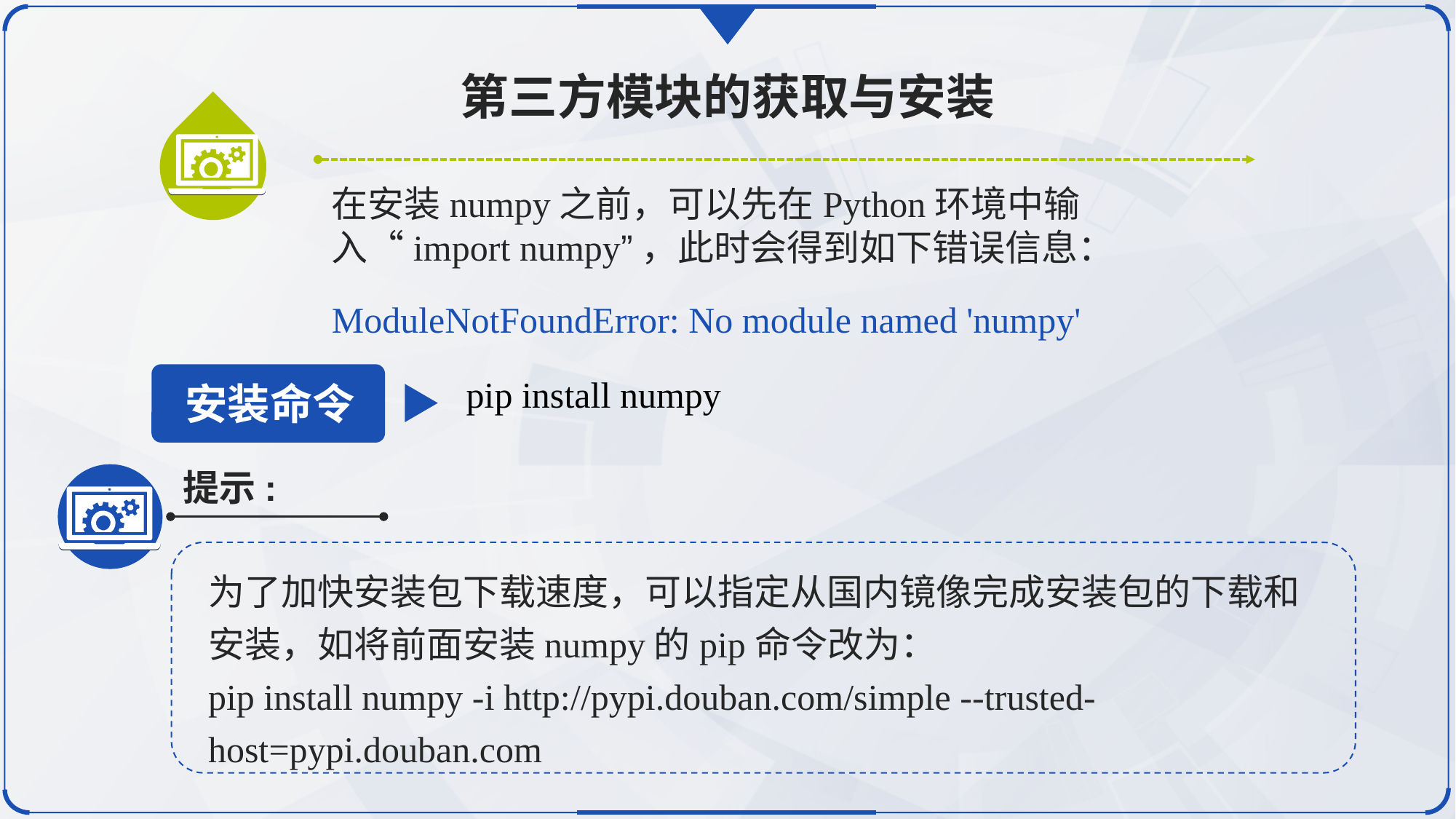

第三方模块的获取与安装

在安装numpy之前，可以先在Python环境中输入“import numpy”，此时会得到如下错误信息：
ModuleNotFoundError: No module named 'numpy'

安装命令
pip install numpy

提示:

为了加快安装包下载速度，可以指定从国内镜像完成安装包的下载和安装，如将前面安装numpy的pip命令改为：
pip install numpy -i http://pypi.douban.com/simple --trusted-host=pypi.douban.com